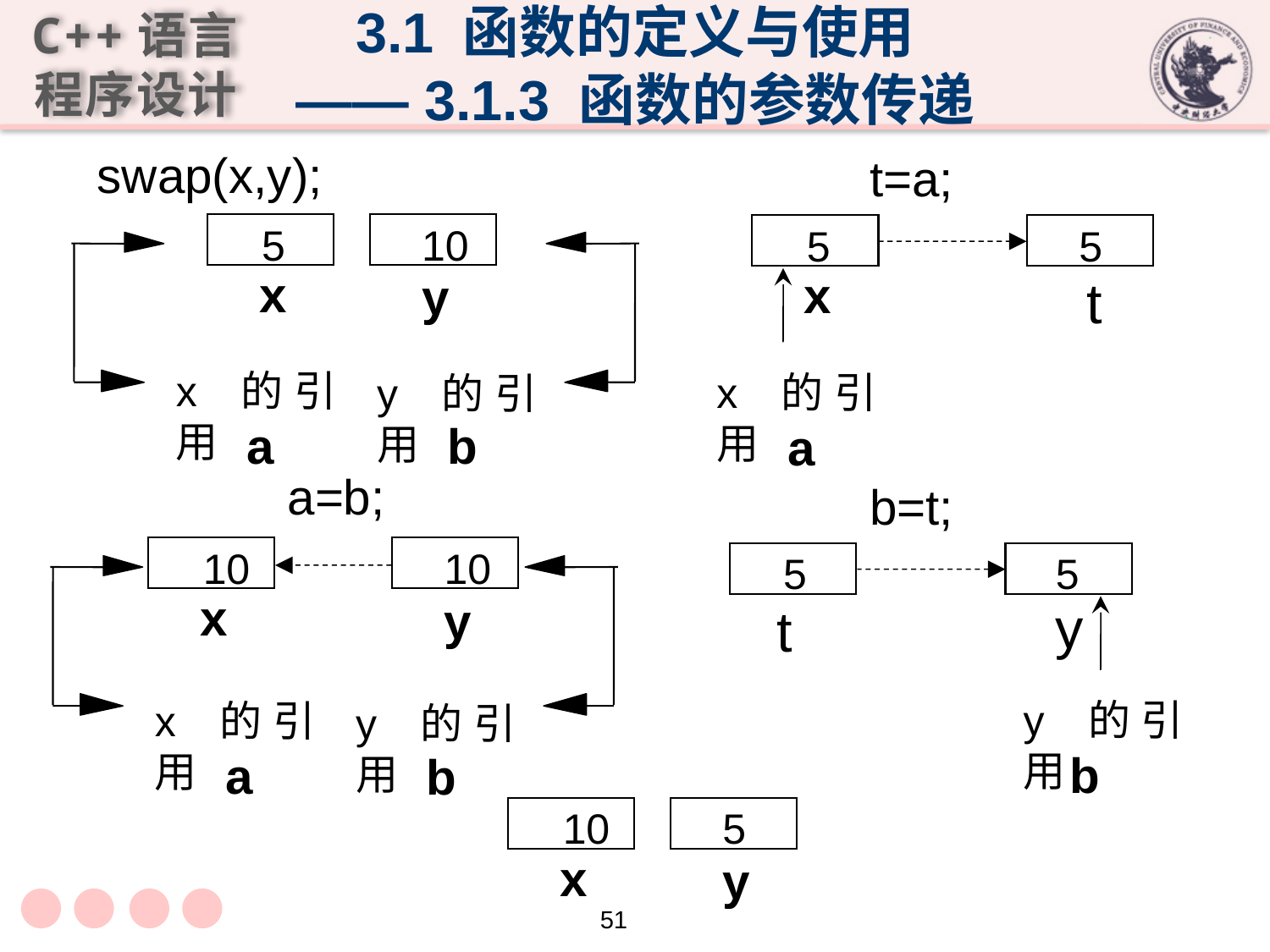

3.1 函数的定义与使用
—— 3.1.3 函数的参数传递
swap(x,y);
t=a;

5
x

5
t

x 的引用
a

5
10

x
y

x 的引用
y 的引用
a
b

a=b;

10
x

10
y

x 的引用
y 的引用
a
b
b=t;

5
t

5
y

y 的引用
b

10
5
x
y
51